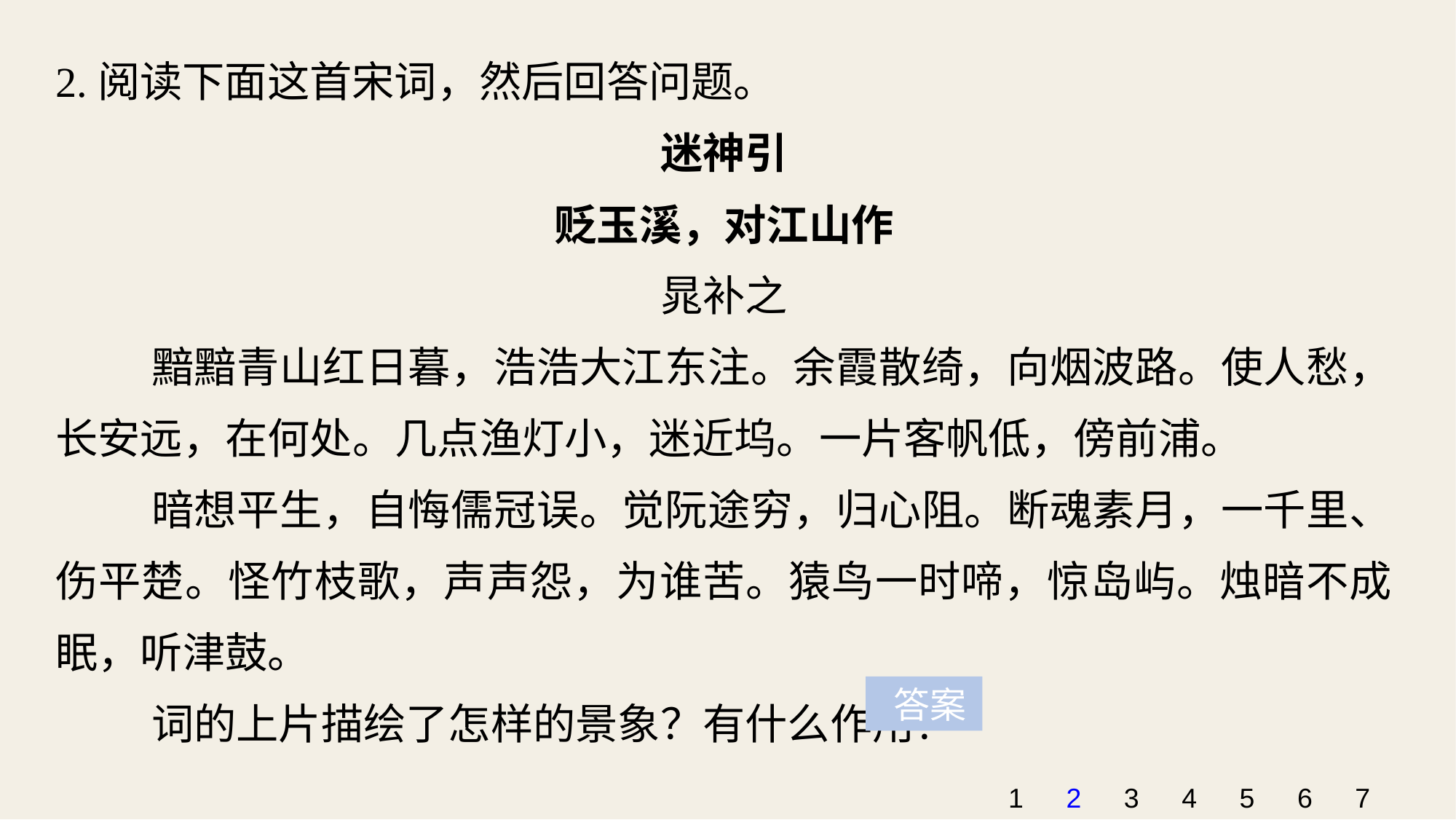

2.阅读下面这首宋词，然后回答问题。
迷神引
贬玉溪，对江山作
晁补之
黯黯青山红日暮，浩浩大江东注。余霞散绮，向烟波路。使人愁，长安远，在何处。几点渔灯小，迷近坞。一片客帆低，傍前浦。
暗想平生，自悔儒冠误。觉阮途穷，归心阻。断魂素月，一千里、伤平楚。怪竹枝歌，声声怨，为谁苦。猿鸟一时啼，惊岛屿。烛暗不成眠，听津鼓。
词的上片描绘了怎样的景象？有什么作用？
 答案
1
2
3
4
5
6
7